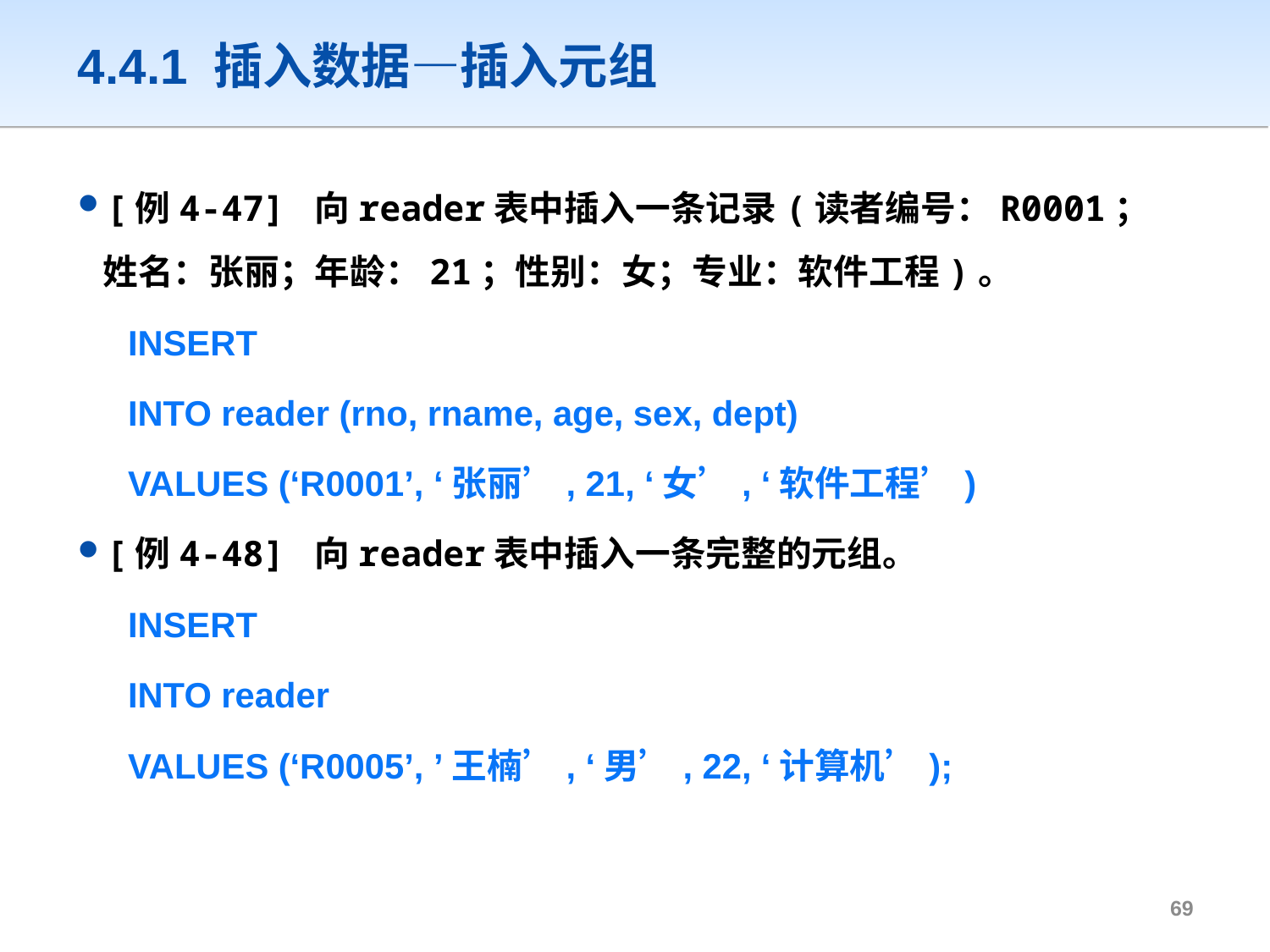

# 4.4.1 插入数据—插入元组
[例4-47] 向reader表中插入一条记录(读者编号：R0001；姓名：张丽；年龄：21；性别：女；专业：软件工程)。
INSERT
INTO reader (rno, rname, age, sex, dept)
VALUES (‘R0001’, ‘张丽’, 21, ‘女’, ‘软件工程’)
[例4-48] 向reader表中插入一条完整的元组。
INSERT
INTO reader
VALUES (‘R0005’, ’王楠’, ‘男’, 22, ‘计算机’);

69